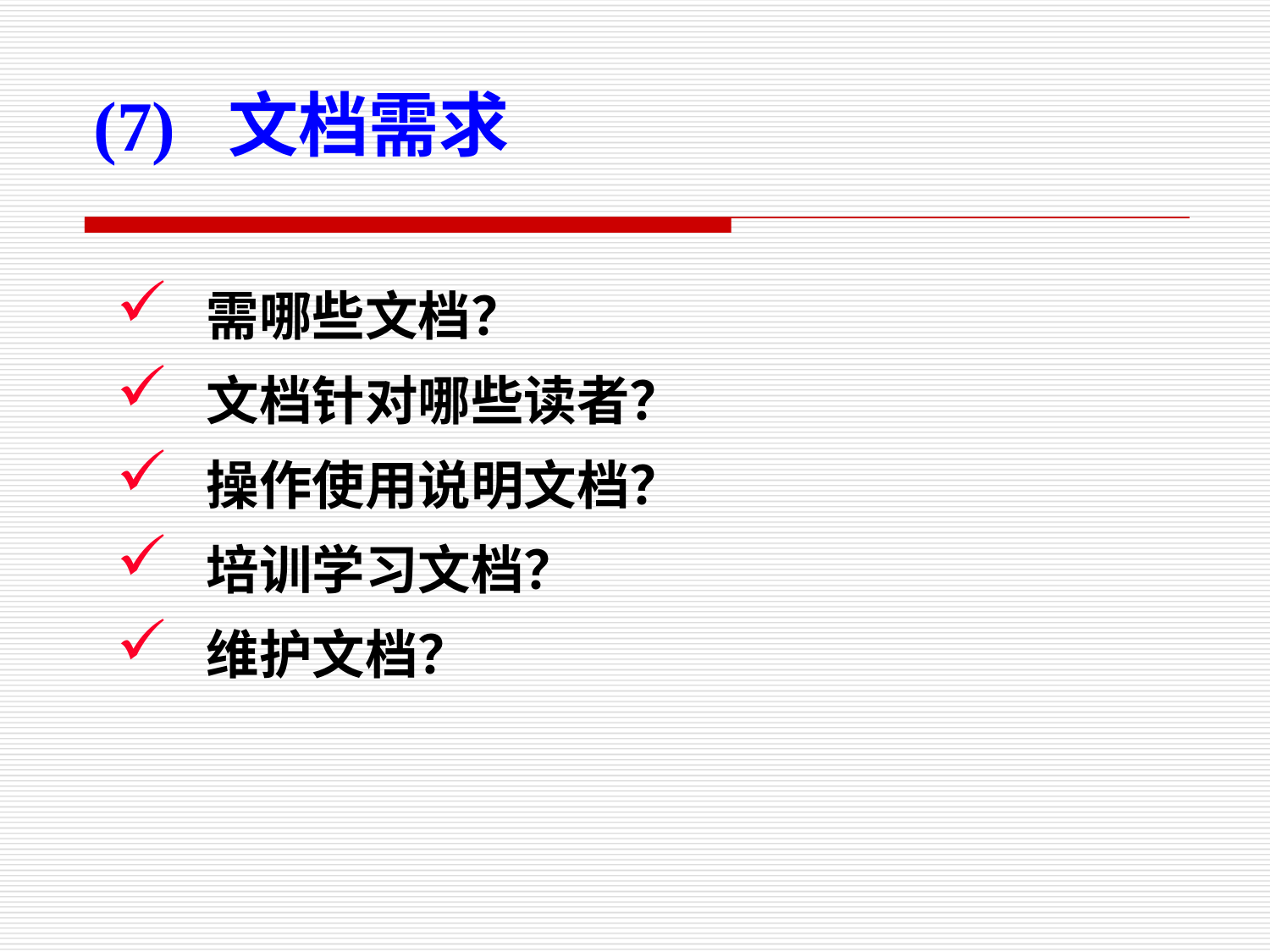

(7)  文档需求
 需哪些文档？
 文档针对哪些读者？
 操作使用说明文档？
 培训学习文档？
 维护文档？